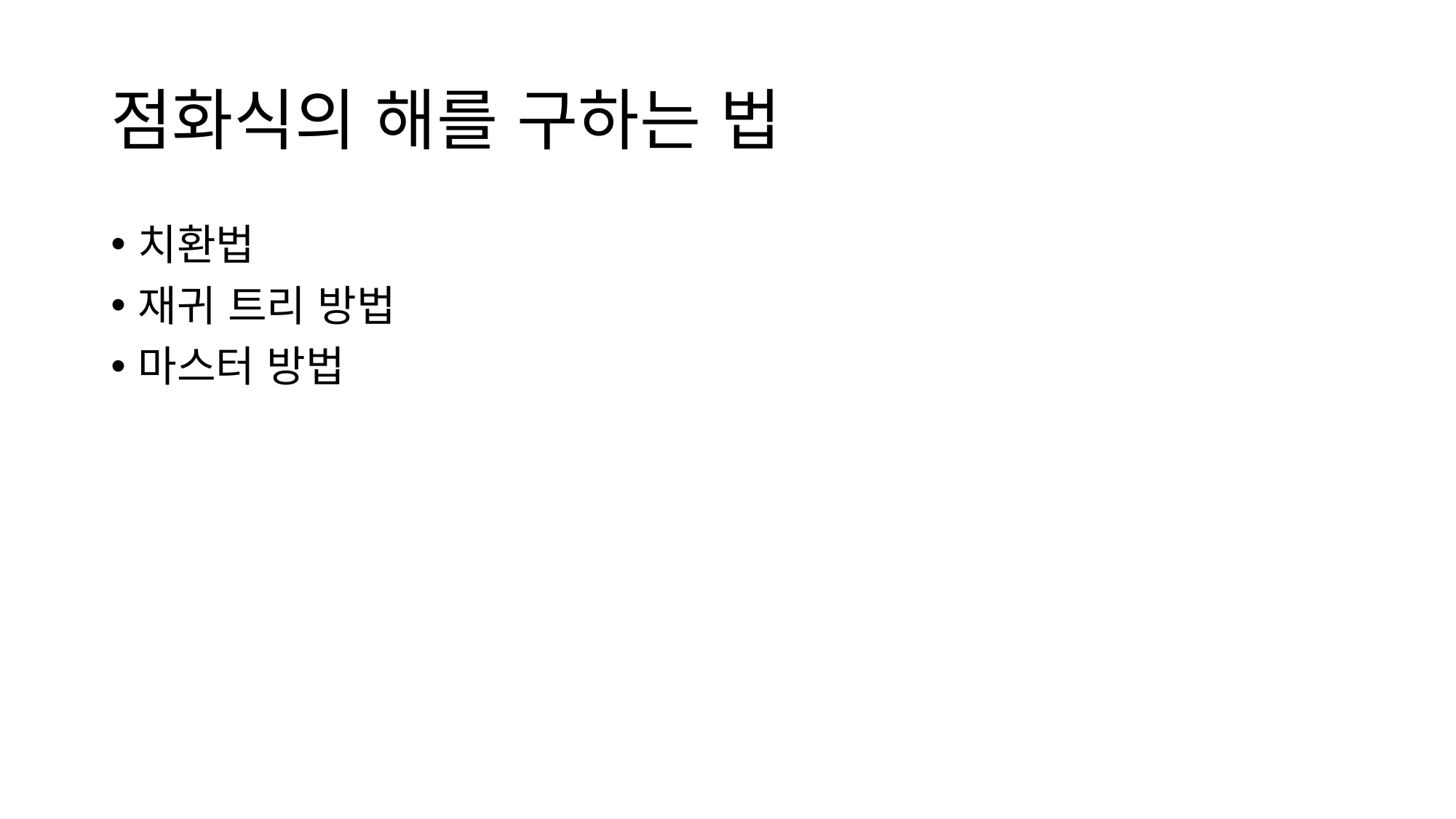

# 점화식의 해를 구하는 법
치환법
재귀 트리 방법
마스터 방법